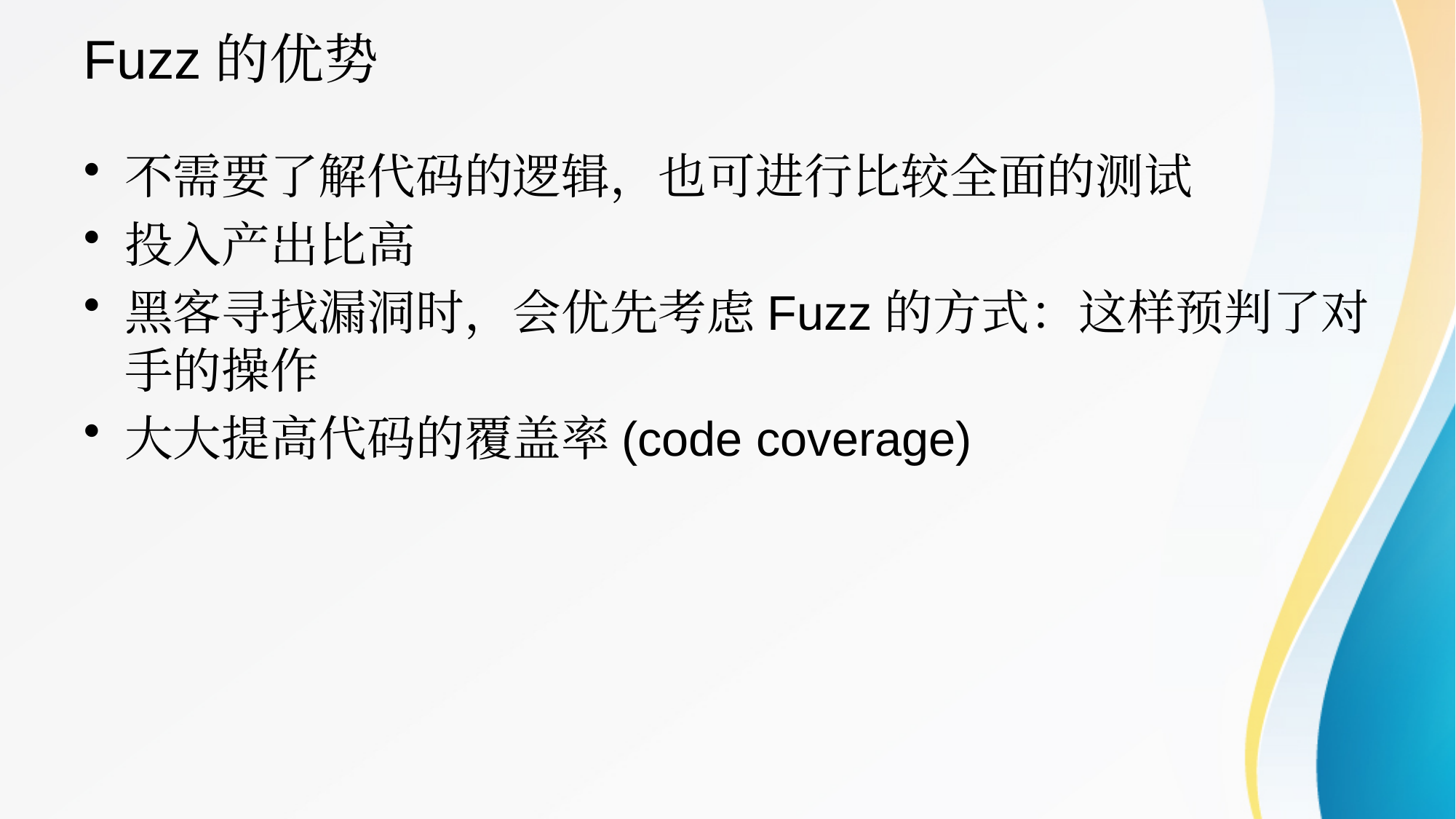

# Fuzz的优势
不需要了解代码的逻辑，也可进行比较全面的测试
投入产出比高
黑客寻找漏洞时，会优先考虑Fuzz的方式：这样预判了对手的操作
大大提高代码的覆盖率(code coverage)